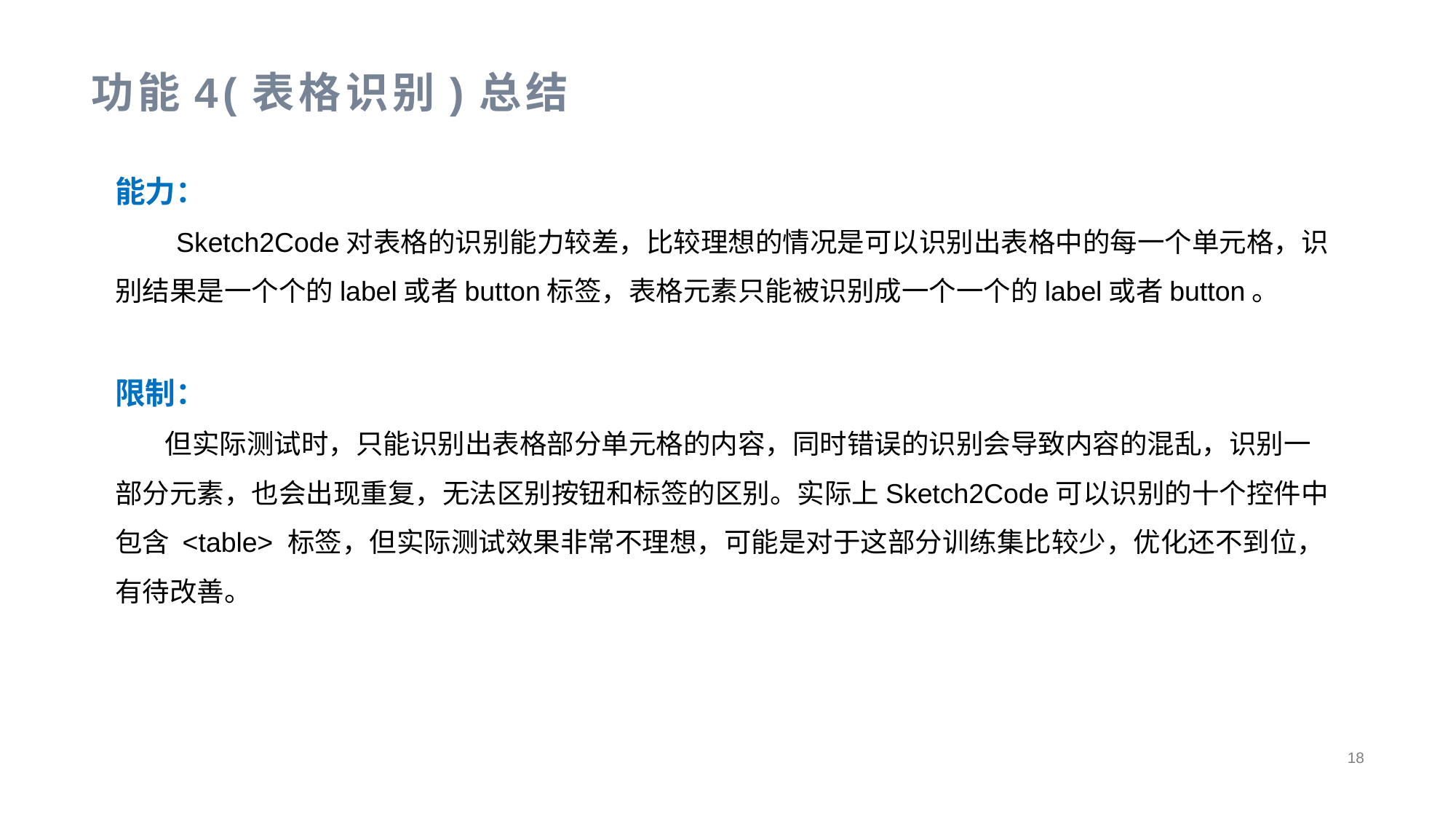

# 功能4(表格识别)总结
能力：
        Sketch2Code对表格的识别能力较差，比较理想的情况是可以识别出表格中的每一个单元格，识别结果是一个个的label或者button标签，表格元素只能被识别成一个一个的label或者button。

限制：
       但实际测试时，只能识别出表格部分单元格的内容，同时错误的识别会导致内容的混乱，识别一部分元素，也会出现重复，无法区别按钮和标签的区别。实际上Sketch2Code可以识别的十个控件中包含 <table> 标签，但实际测试效果非常不理想，可能是对于这部分训练集比较少，优化还不到位，有待改善。

18